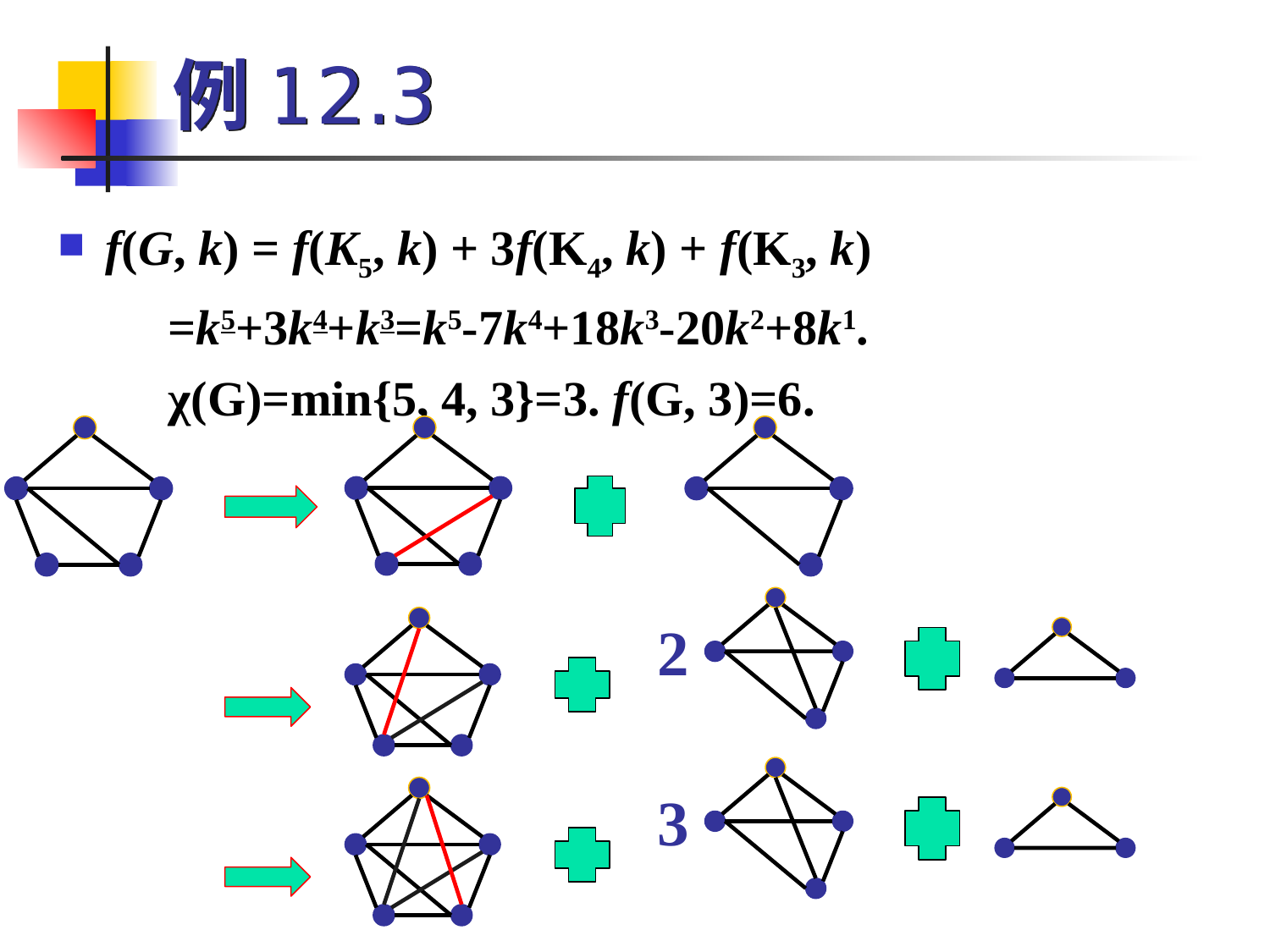

# 例12.3
f(G, k) = f(K5, k) + 3f(K4, k) + f(K3, k)
         =k5+3k4+k3=k5-7k4+18k3-20k2+8k1.
         χ(G)=min{5, 4, 3}=3. f(G, 3)=6.

2

3